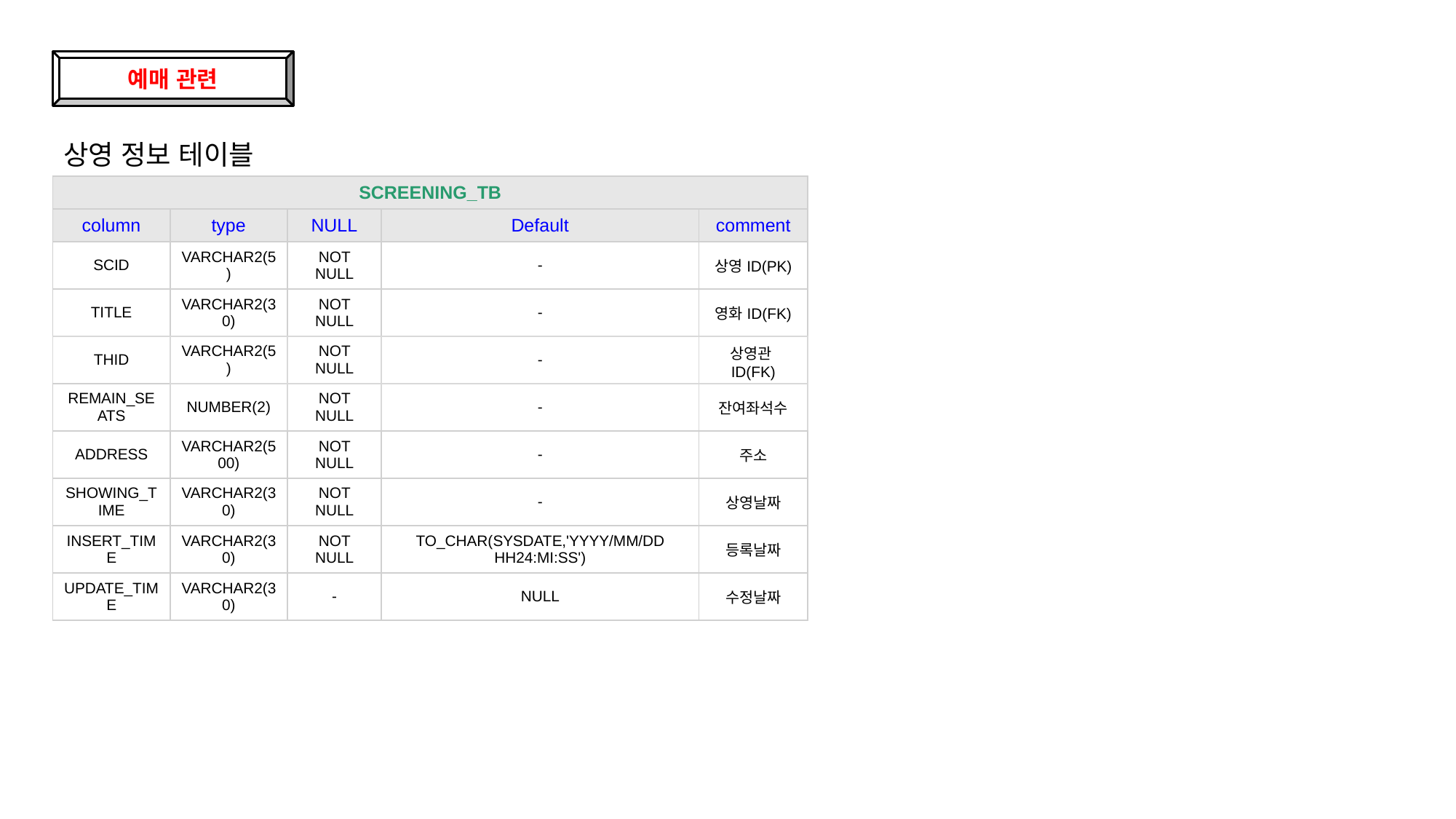

예매 관련
상영 정보 테이블
| SCREENING\_TB |  |  |  |  |
| --- | --- | --- | --- | --- |
| column | type | NULL | Default | comment |
| SCID | VARCHAR2(5) | NOT NULL | - | 상영ID(PK) |
| TITLE | VARCHAR2(30) | NOT NULL | - | 영화ID(FK) |
| THID | VARCHAR2(5) | NOT NULL | - | 상영관ID(FK) |
| REMAIN\_SEATS | NUMBER(2) | NOT NULL | - | 잔여좌석수 |
| ADDRESS | VARCHAR2(500) | NOT NULL | - | 주소 |
| SHOWING\_TIME | VARCHAR2(30) | NOT NULL | - | 상영날짜 |
| INSERT\_TIME | VARCHAR2(30) | NOT NULL | TO\_CHAR(SYSDATE,'YYYY/MM/DD HH24:MI:SS') | 등록날짜 |
| UPDATE\_TIME | VARCHAR2(30) | - | NULL | 수정날짜 |